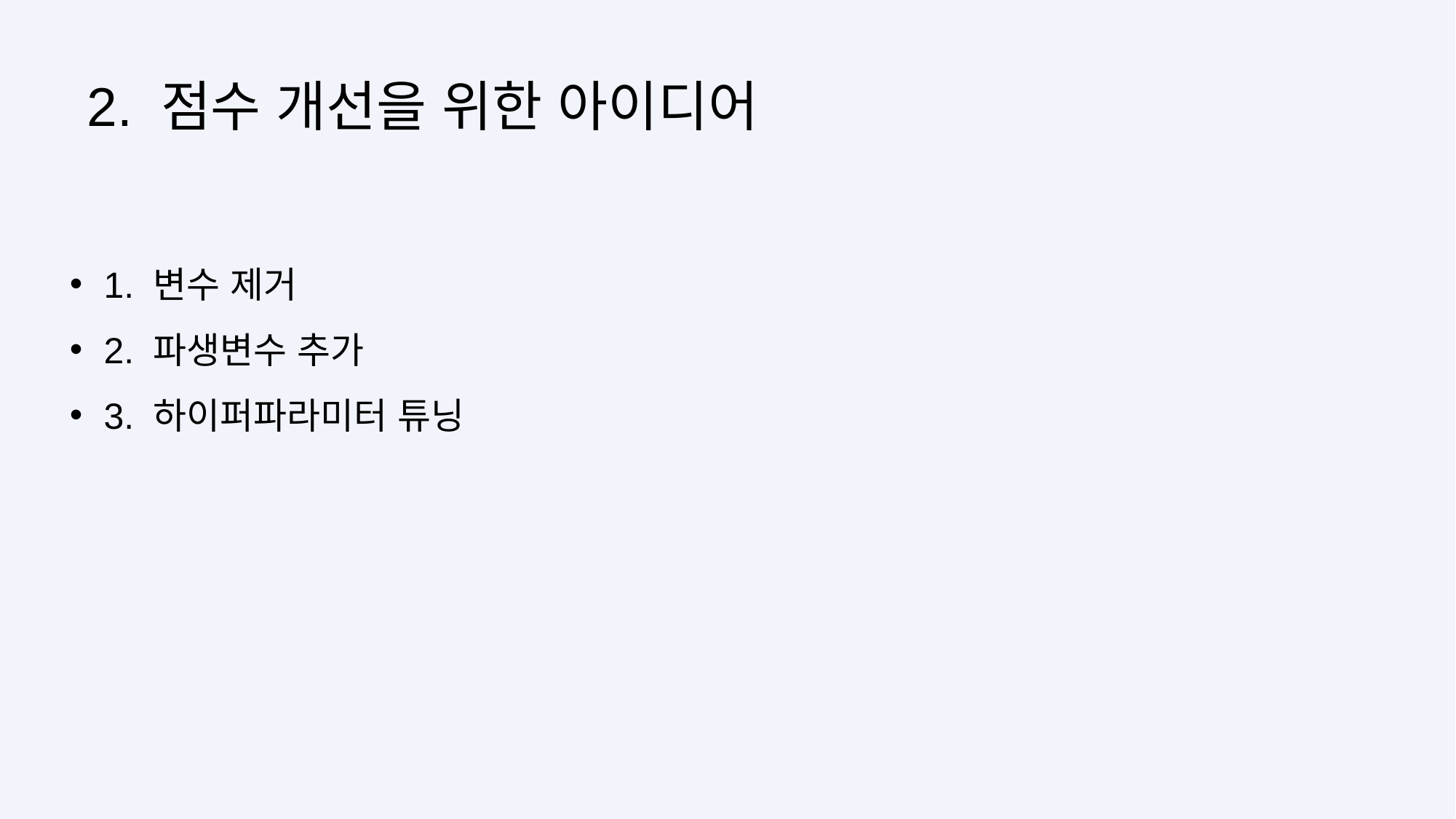

2. 점수 개선을 위한 아이디어
1. 변수 제거
2. 파생변수 추가
3. 하이퍼파라미터 튜닝